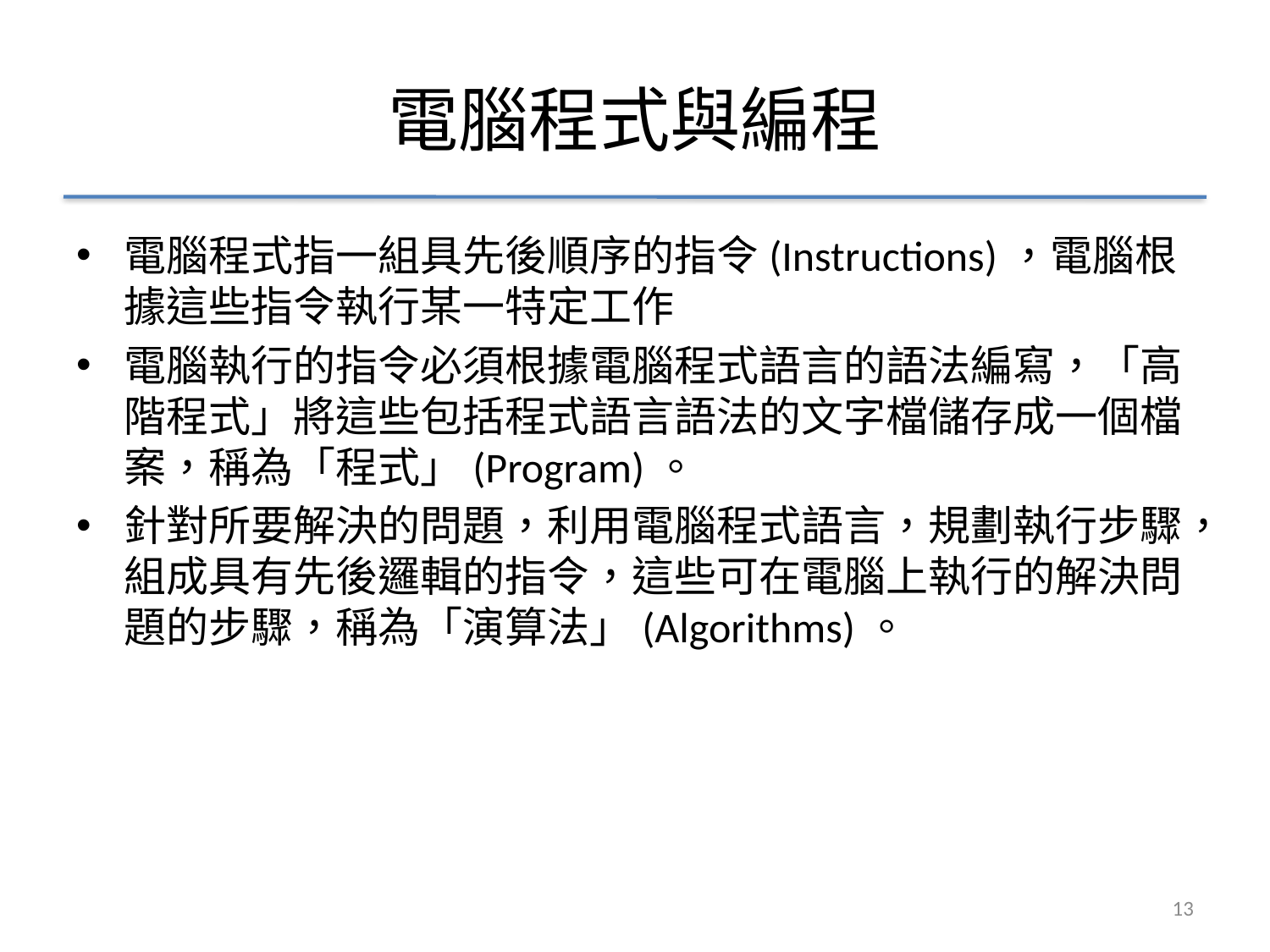

# 電腦程式與編程
電腦程式指一組具先後順序的指令(Instructions)，電腦根據這些指令執行某一特定工作
電腦執行的指令必須根據電腦程式語言的語法編寫，「高階程式」將這些包括程式語言語法的文字檔儲存成一個檔案，稱為「程式」(Program)。
針對所要解決的問題，利用電腦程式語言，規劃執行步驟，組成具有先後邏輯的指令，這些可在電腦上執行的解決問題的步驟，稱為「演算法」(Algorithms)。

13